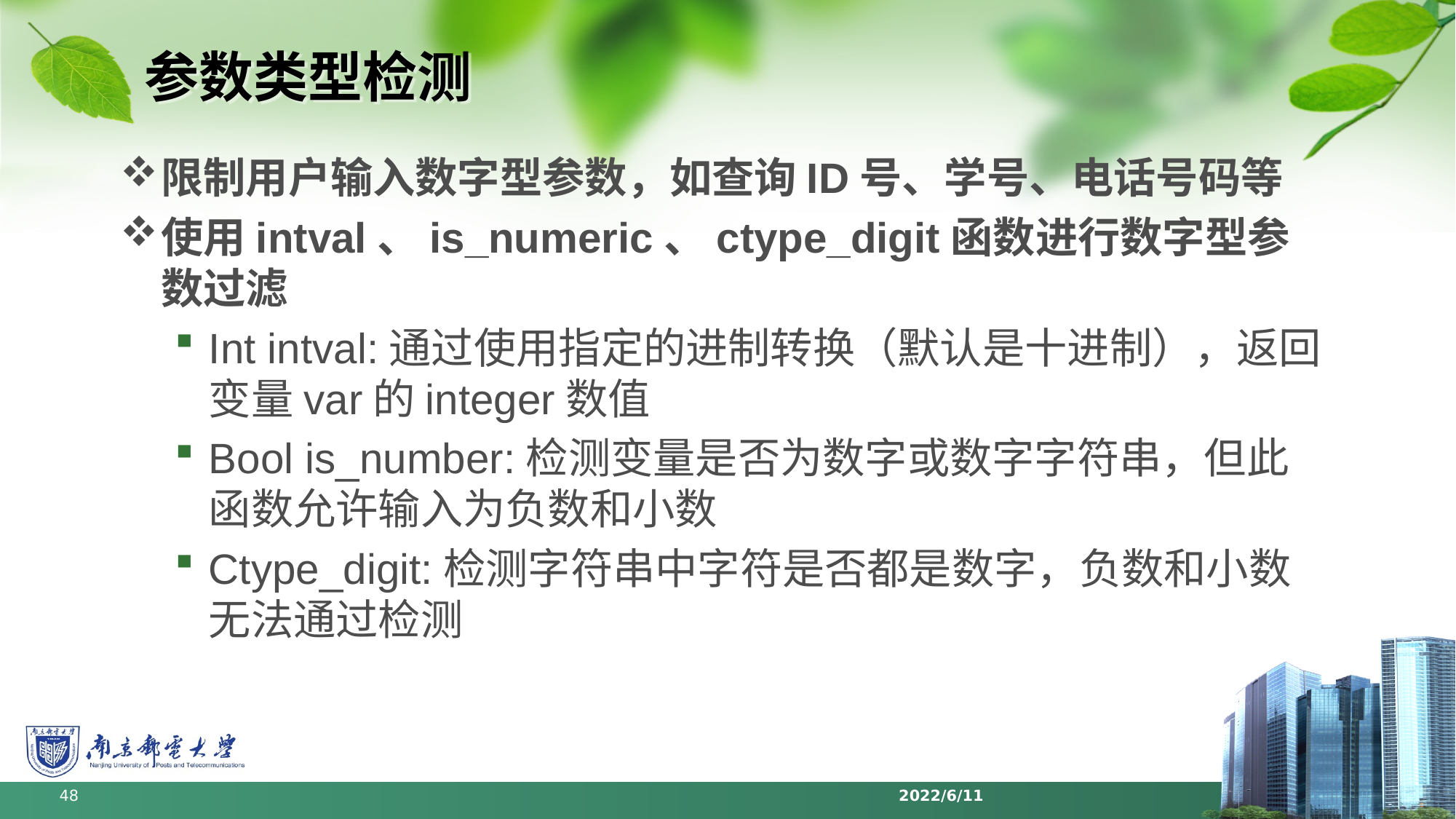

# 参数类型检测
限制用户输入数字型参数，如查询ID号、学号、电话号码等
使用intval、is_numeric、ctype_digit函数进行数字型参数过滤
Int intval:通过使用指定的进制转换（默认是十进制），返回变量var的integer数值
Bool is_number:检测变量是否为数字或数字字符串，但此函数允许输入为负数和小数
Ctype_digit:检测字符串中字符是否都是数字，负数和小数无法通过检测
48
2022/6/11